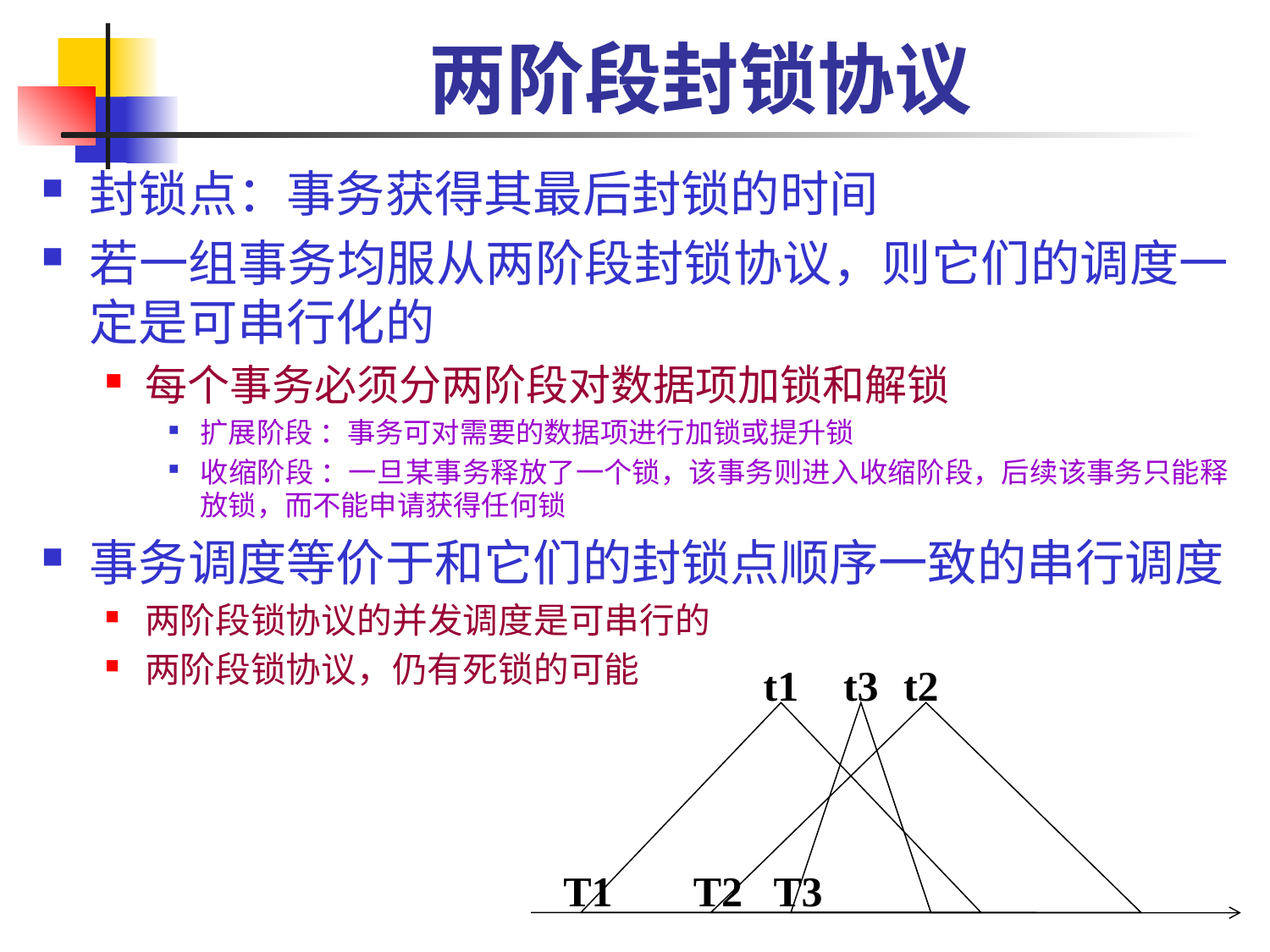

# 两阶段封锁协议
封锁点：事务获得其最后封锁的时间
若一组事务均服从两阶段封锁协议，则它们的调度一定是可串行化的
每个事务必须分两阶段对数据项加锁和解锁
扩展阶段 ：事务可对需要的数据项进行加锁或提升锁
收缩阶段 ：一旦某事务释放了一个锁，该事务则进入收缩阶段，后续该事务只能释放锁，而不能申请获得任何锁
事务调度等价于和它们的封锁点顺序一致的串行调度
两阶段锁协议的并发调度是可串行的
两阶段锁协议，仍有死锁的可能
t1
t3
t2

T1
T2
T3